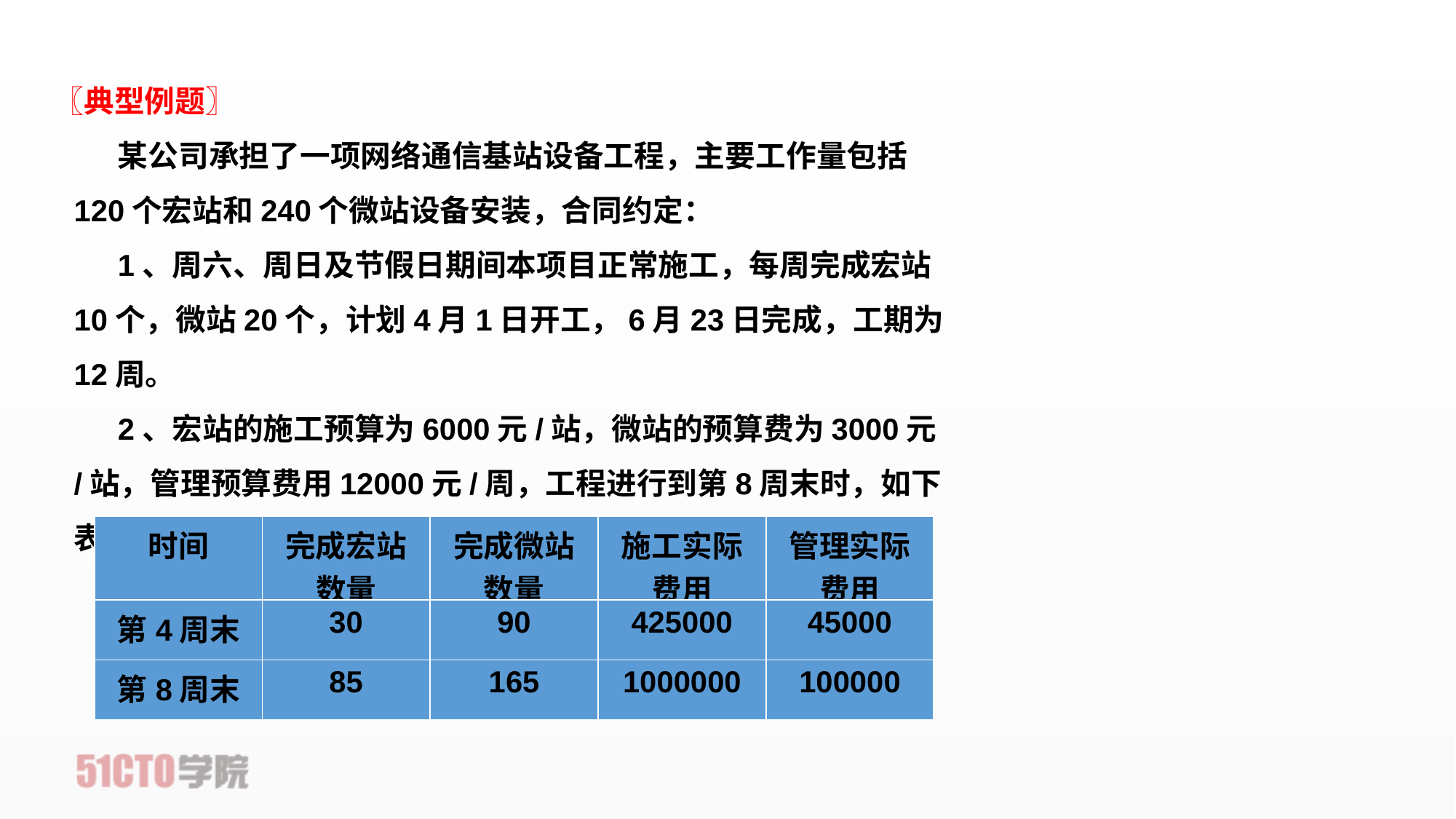

〖典型例题〗
某公司承担了一项网络通信基站设备工程，主要工作量包括120个宏站和240个微站设备安装，合同约定：
1、周六、周日及节假日期间本项目正常施工，每周完成宏站10个，微站20个，计划4月1日开工，6月23日完成，工期为12周。
2、宏站的施工预算为6000元/站，微站的预算费为3000元/站，管理预算费用12000元/周，工程进行到第8周末时，如下表。

| 时间 | 完成宏站数量 | 完成微站数量 | 施工实际费用 | 管理实际费用 |
| --- | --- | --- | --- | --- |
| 第4周末 | 30 | 90 | 425000 | 45000 |
| 第8周末 | 85 | 165 | 1000000 | 100000 |